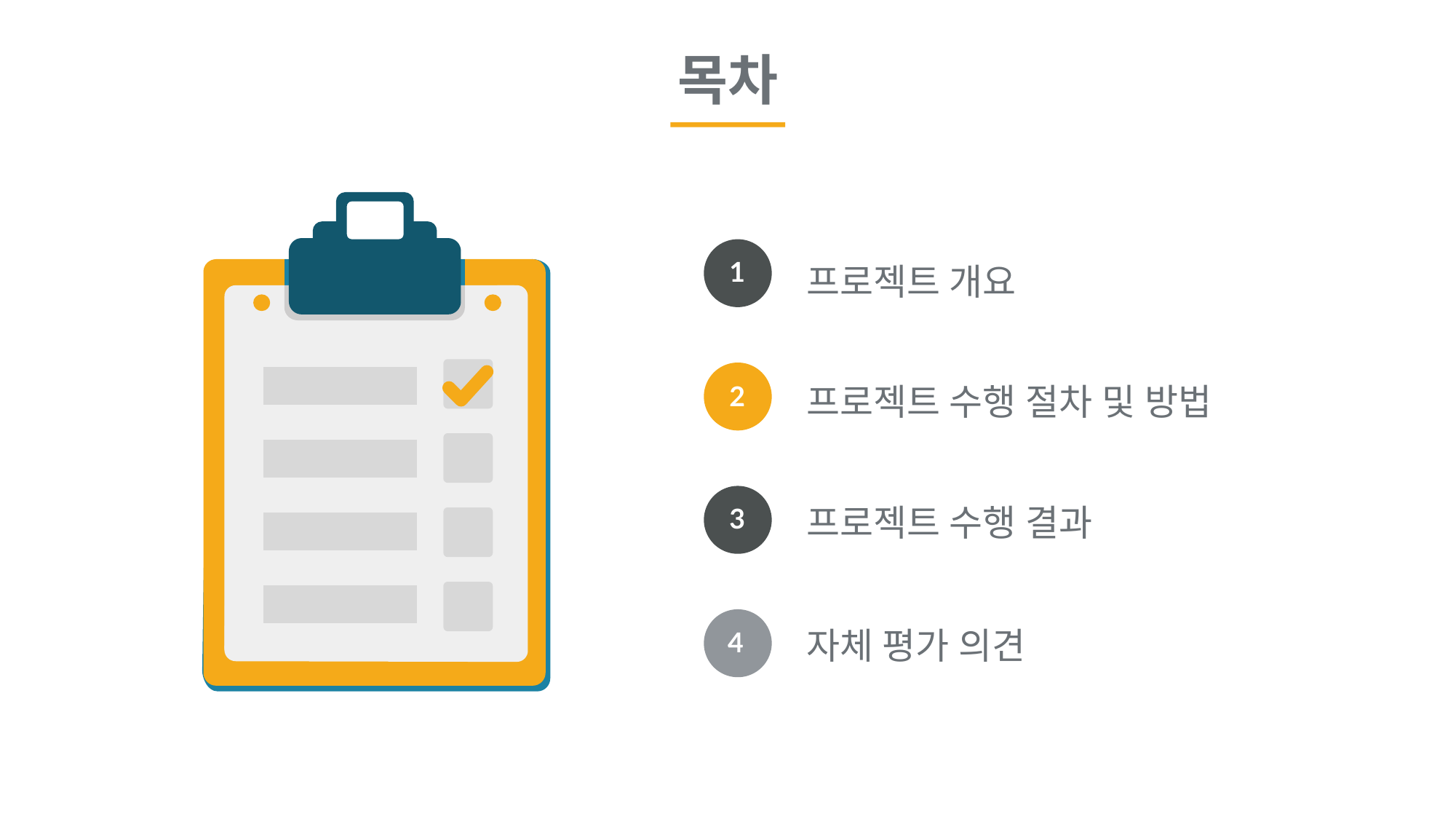

목차

프로젝트 개요
1
프로젝트 수행 절차 및 방법

2
프로젝트 수행 결과

3
자체 평가 의견

4